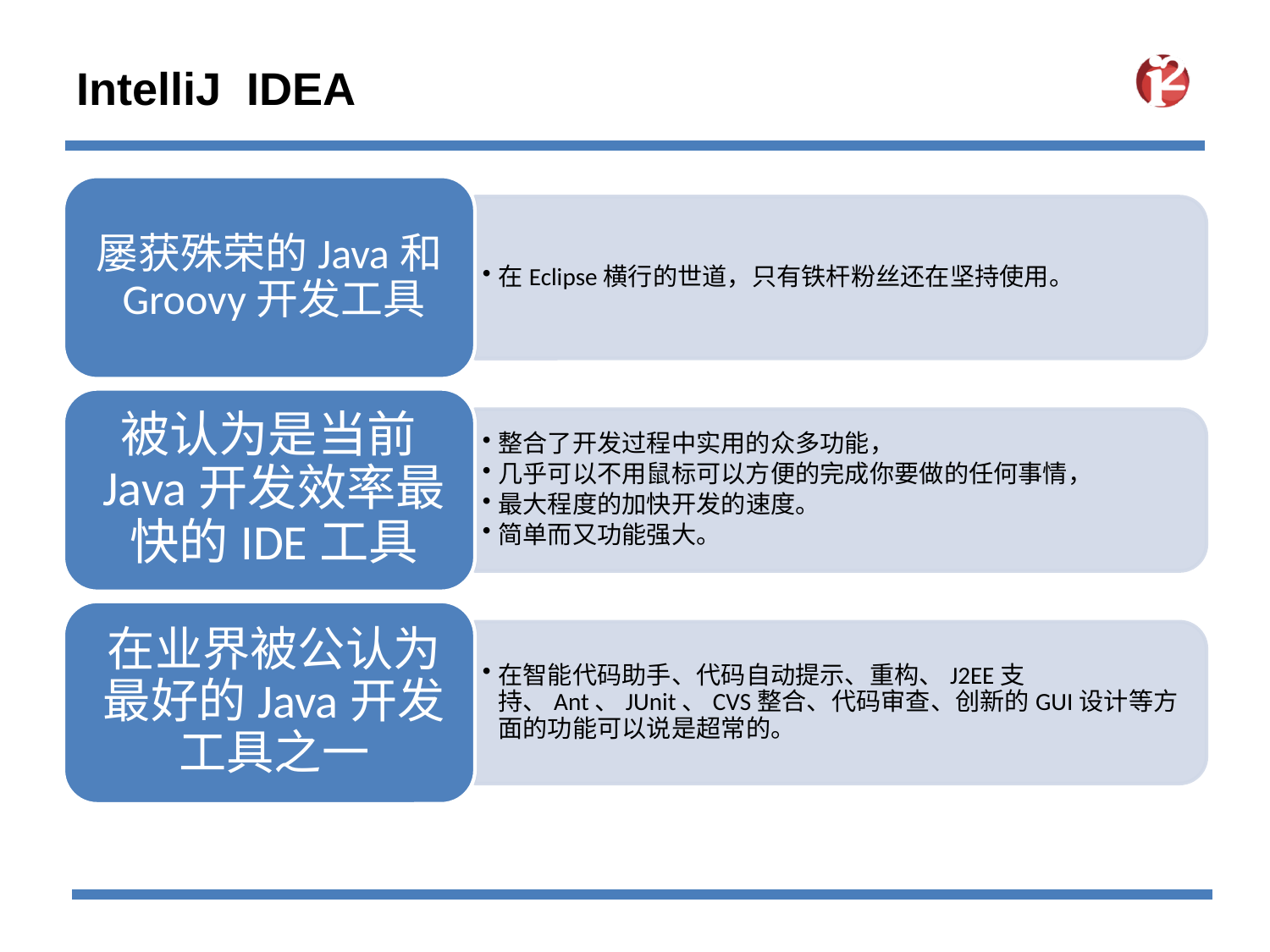

# IntelliJ  IDEA
在Eclipse横行的世道，只有铁杆粉丝还在坚持使用。
屡获殊荣的Java和Groovy开发工具
整合了开发过程中实用的众多功能，
几乎可以不用鼠标可以方便的完成你要做的任何事情，
最大程度的加快开发的速度。
简单而又功能强大。
被认为是当前Java开发效率最快的IDE工具
在智能代码助手、代码自动提示、重构、J2EE支持、Ant、JUnit、CVS整合、代码审查、创新的GUI设计等方面的功能可以说是超常的。
在业界被公认为最好的Java开发工具之一